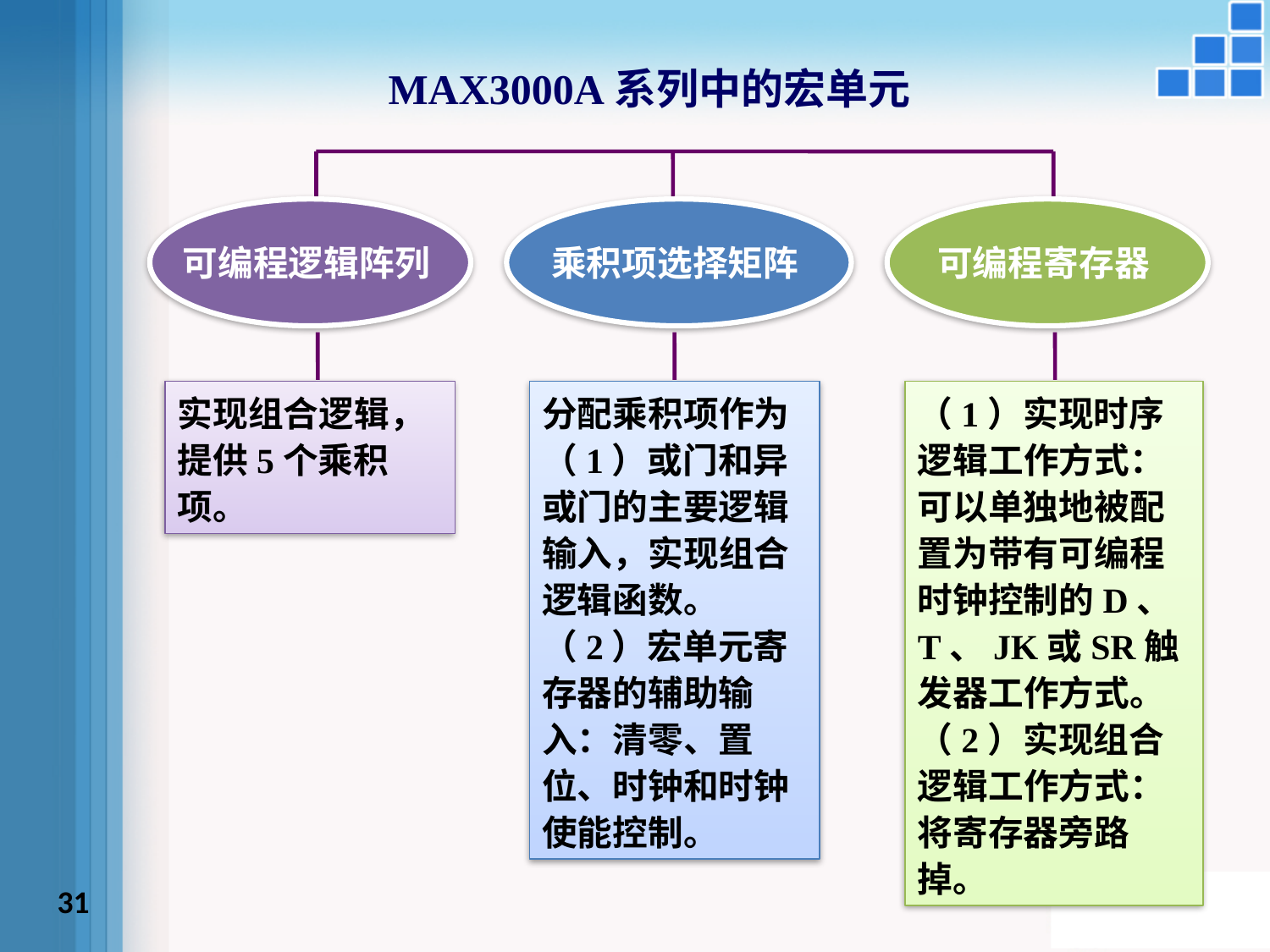

MAX3000A系列中的宏单元

可编程逻辑阵列
乘积项选择矩阵
可编程寄存器

实现组合逻辑，提供5个乘积项。
分配乘积项作为
（1）或门和异或门的主要逻辑输入，实现组合逻辑函数。
（2）宏单元寄存器的辅助输入：清零、置位、时钟和时钟使能控制。
（1）实现时序逻辑工作方式：可以单独地被配置为带有可编程时钟控制的D、T、JK或SR触发器工作方式。
（2）实现组合逻辑工作方式：将寄存器旁路掉。

31